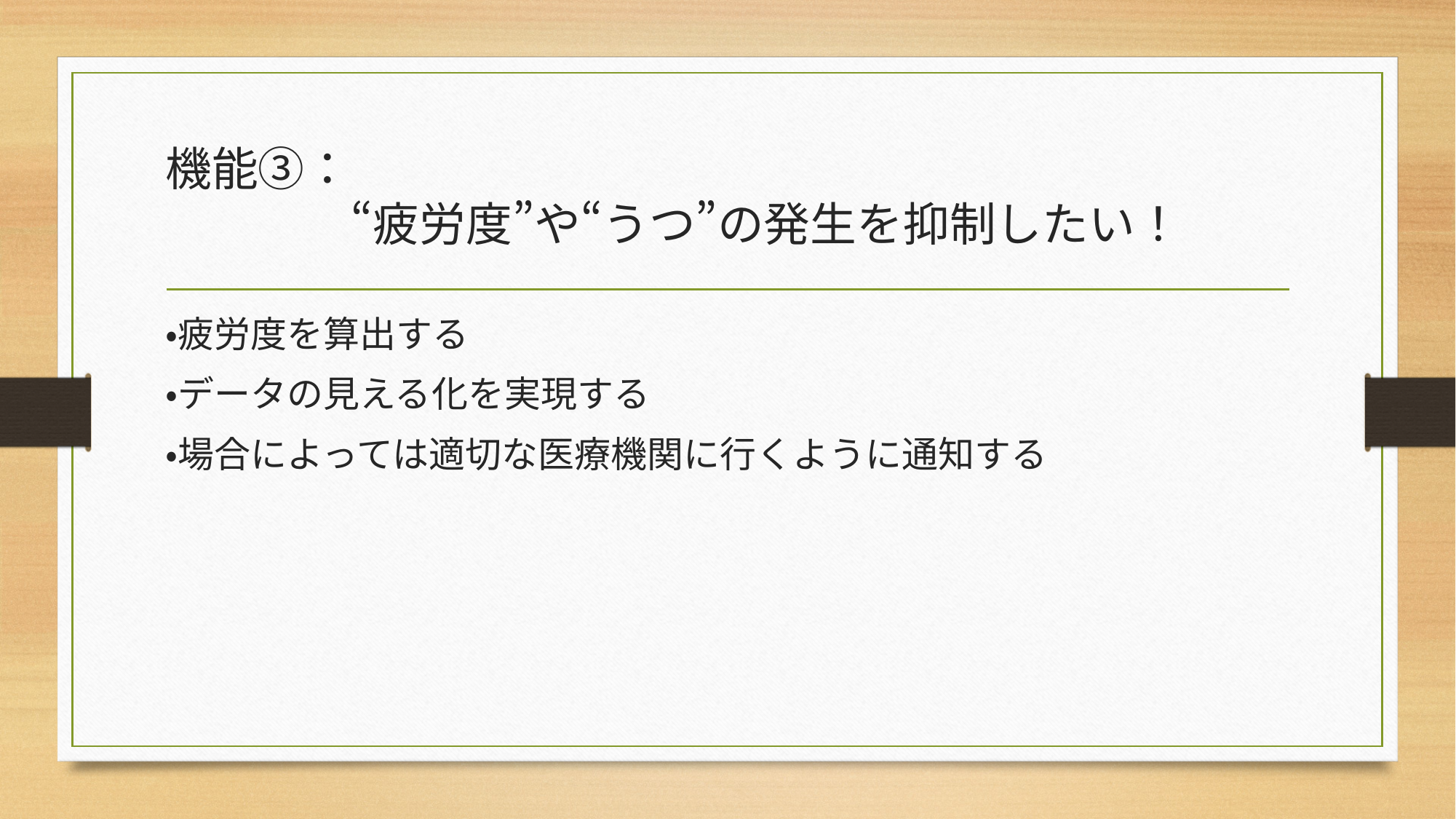

# 機能③： 　　　　“疲労度”や“うつ”の発生を抑制したい！
・疲労度を算出する
・データの見える化を実現する
・場合によっては適切な医療機関に行くように通知する